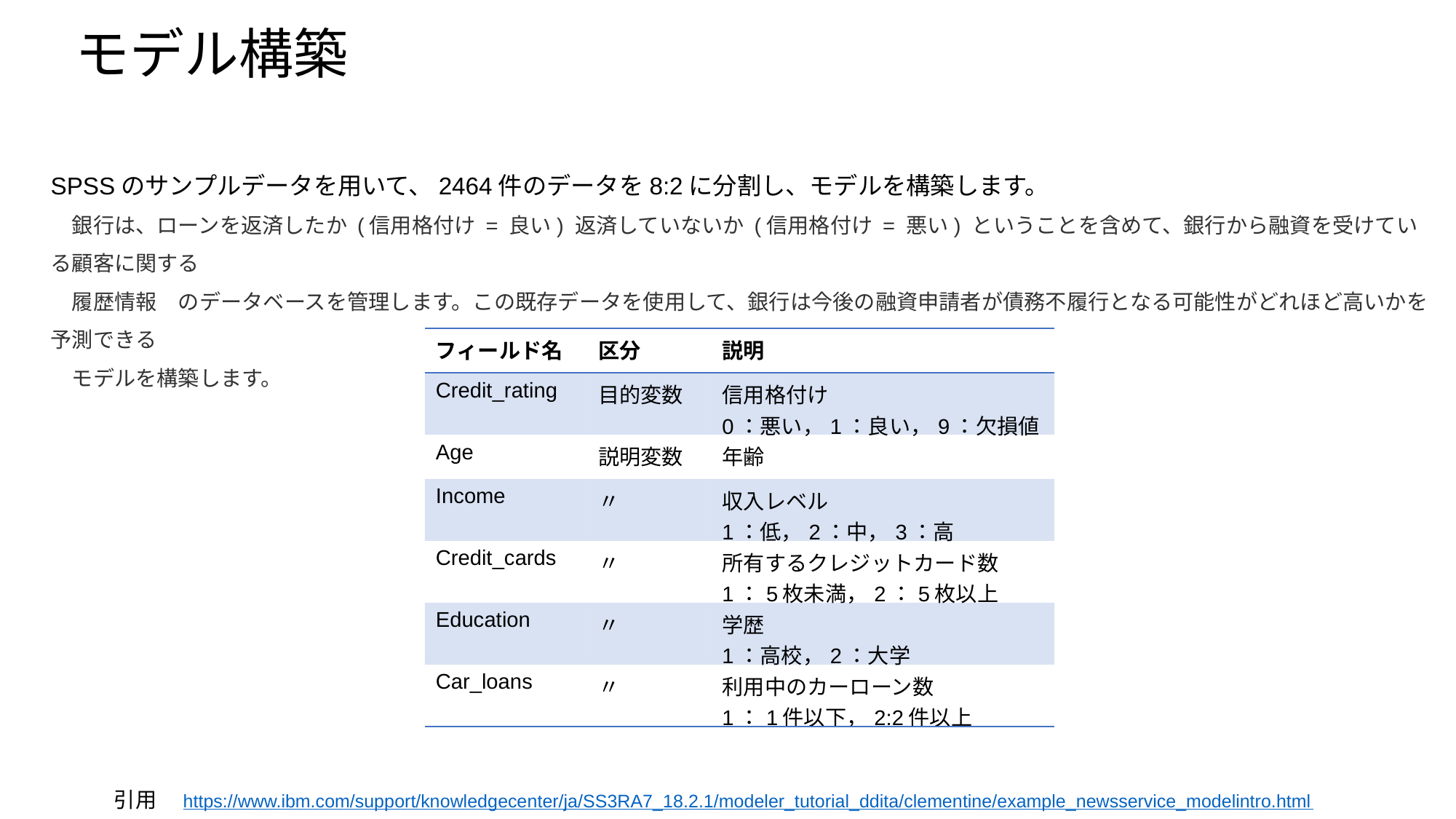

モデル構築
SPSSのサンプルデータを用いて、2464件のデータを8:2に分割し、モデルを構築します。
　銀行は、ローンを返済したか (信用格付け = 良い) 返済していないか (信用格付け = 悪い) ということを含めて、銀行から融資を受けている顧客に関する
　履歴情報　のデータベースを管理します。この既存データを使用して、銀行は今後の融資申請者が債務不履行となる可能性がどれほど高いかを予測できる
　モデルを構築します。

| フィールド名 | 区分 | 説明 |
| --- | --- | --- |
| Credit\_rating | 目的変数 | 信用格付け 0：悪い，1：良い，9：欠損値 |
| Age | 説明変数 | 年齢 |
| Income | 〃 | 収入レベル 1：低，2：中，3：高 |
| Credit\_cards | 〃 | 所有するクレジットカード数 1：5枚未満，2：5枚以上 |
| Education | 〃 | 学歴 1：高校，2：大学 |
| Car\_loans | 〃 | 利用中のカーローン数 1：1件以下，2:2件以上 |
引用　https://www.ibm.com/support/knowledgecenter/ja/SS3RA7_18.2.1/modeler_tutorial_ddita/clementine/example_newsservice_modelintro.html